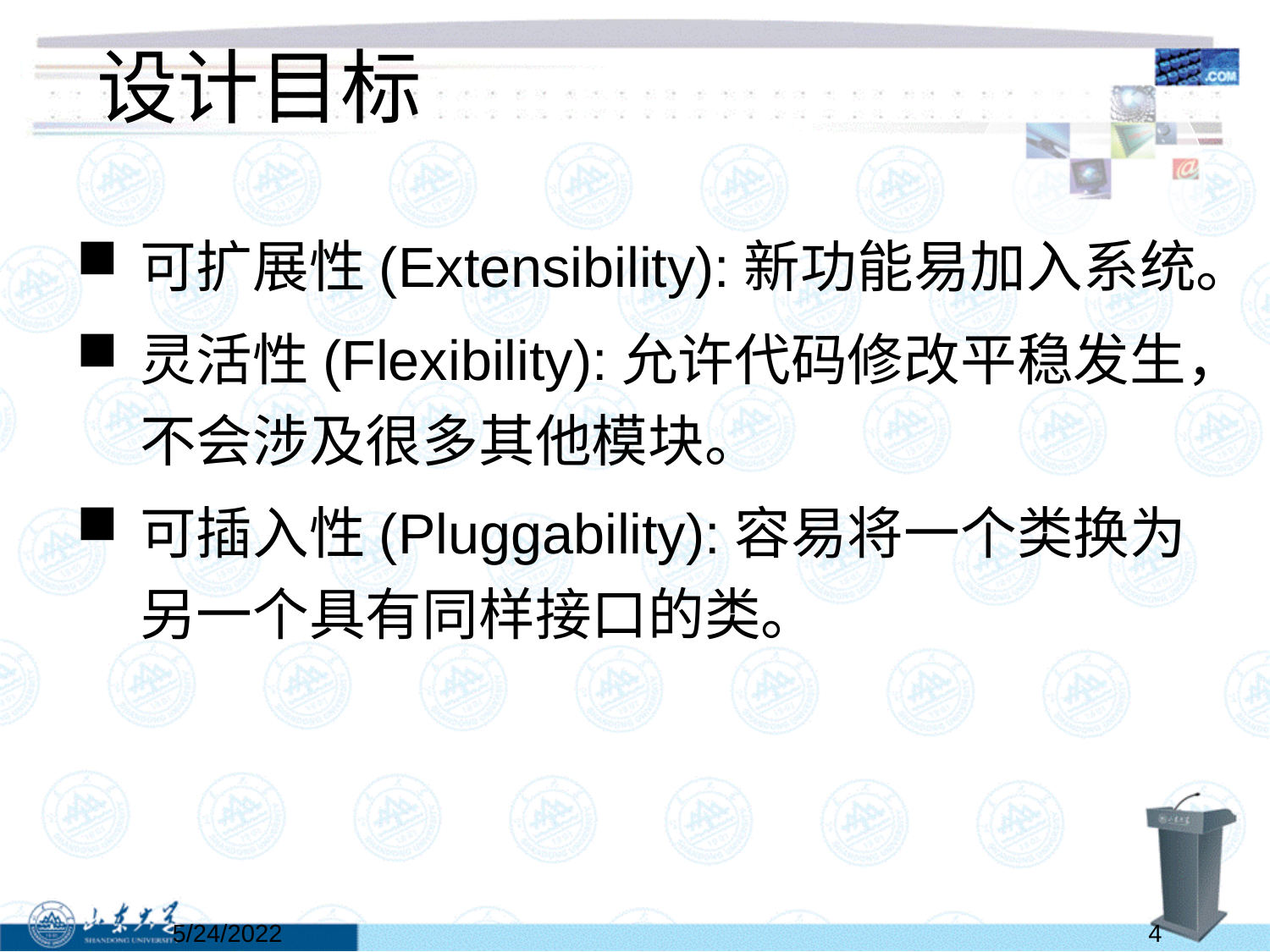

# 设计目标
可扩展性(Extensibility):新功能易加入系统。
灵活性(Flexibility):允许代码修改平稳发生，不会涉及很多其他模块。
可插入性(Pluggability):容易将一个类换为另一个具有同样接口的类。
5/24/2022
4